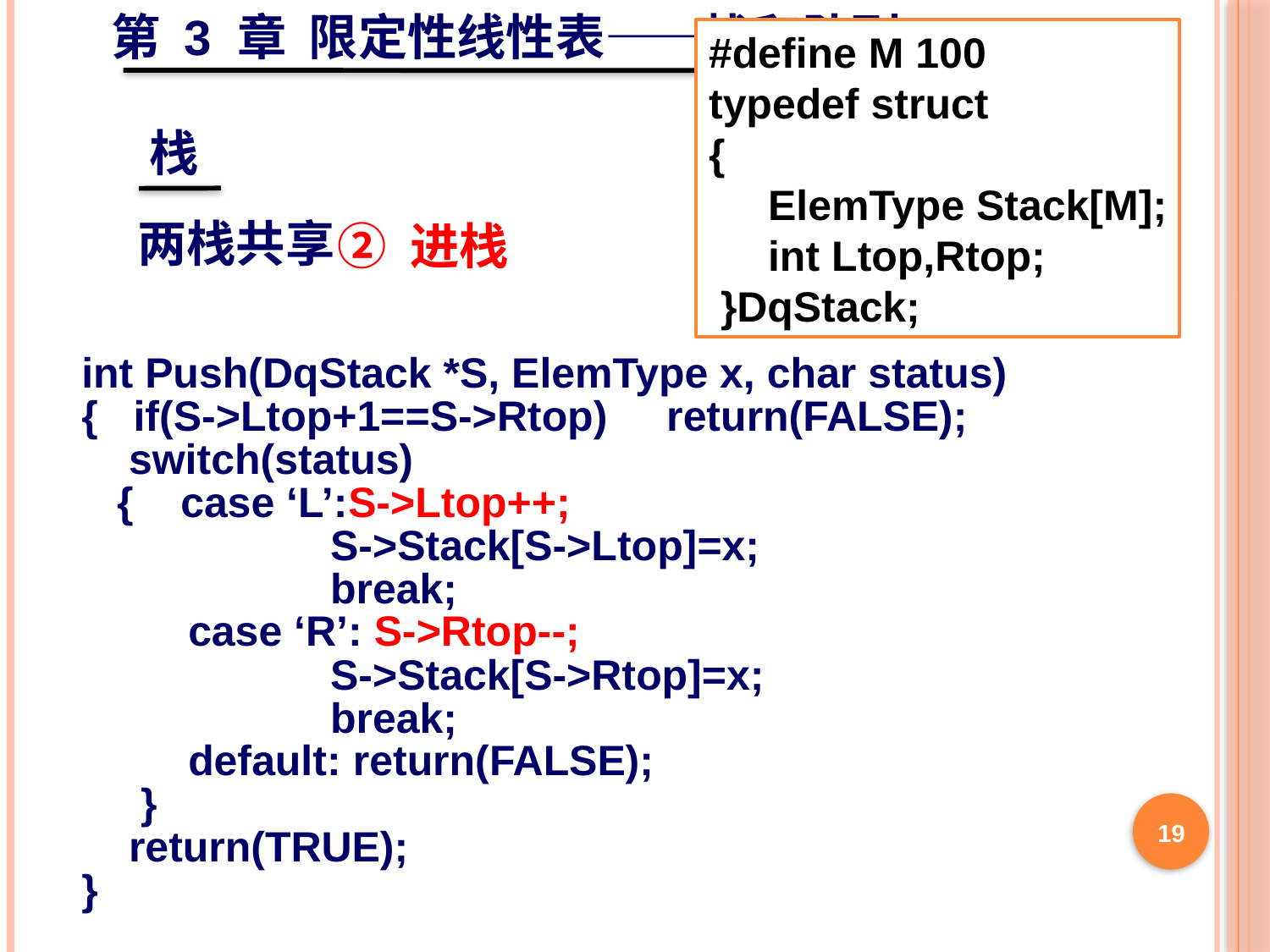

第 3 章  限定性线性表——栈和队列
栈
#define M 100
typedef struct
{
     ElemType Stack[M];
     int Ltop,Rtop;
 }DqStack;
两栈共享
② 进栈
int Push(DqStack *S, ElemType x, char status)
{   if(S->Ltop+1==S->Rtop)     return(FALSE);
    switch(status)
   {    case ‘L’:S->Ltop++;
                     S->Stack[S->Ltop]=x;
                     break;
         case ‘R’: S->Rtop--;
                     S->Stack[S->Rtop]=x;
                     break;
         default: return(FALSE);
     }
    return(TRUE);
}
19